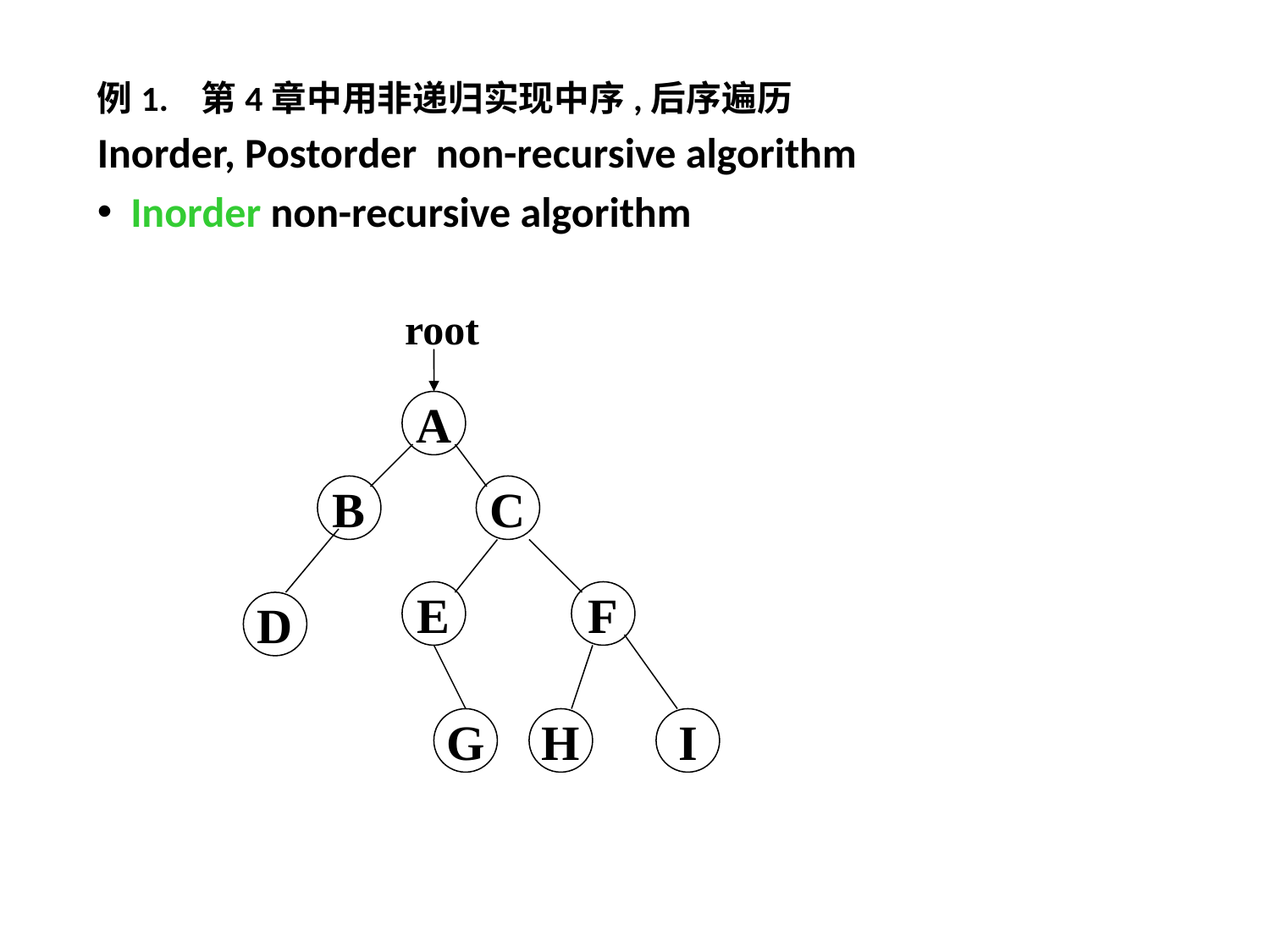

例1.   第4章中用非递归实现中序,后序遍历
Inorder, Postorder  non-recursive algorithm
 Inorder non-recursive algorithm

root

A

B
C

E
F
D

G
H
I